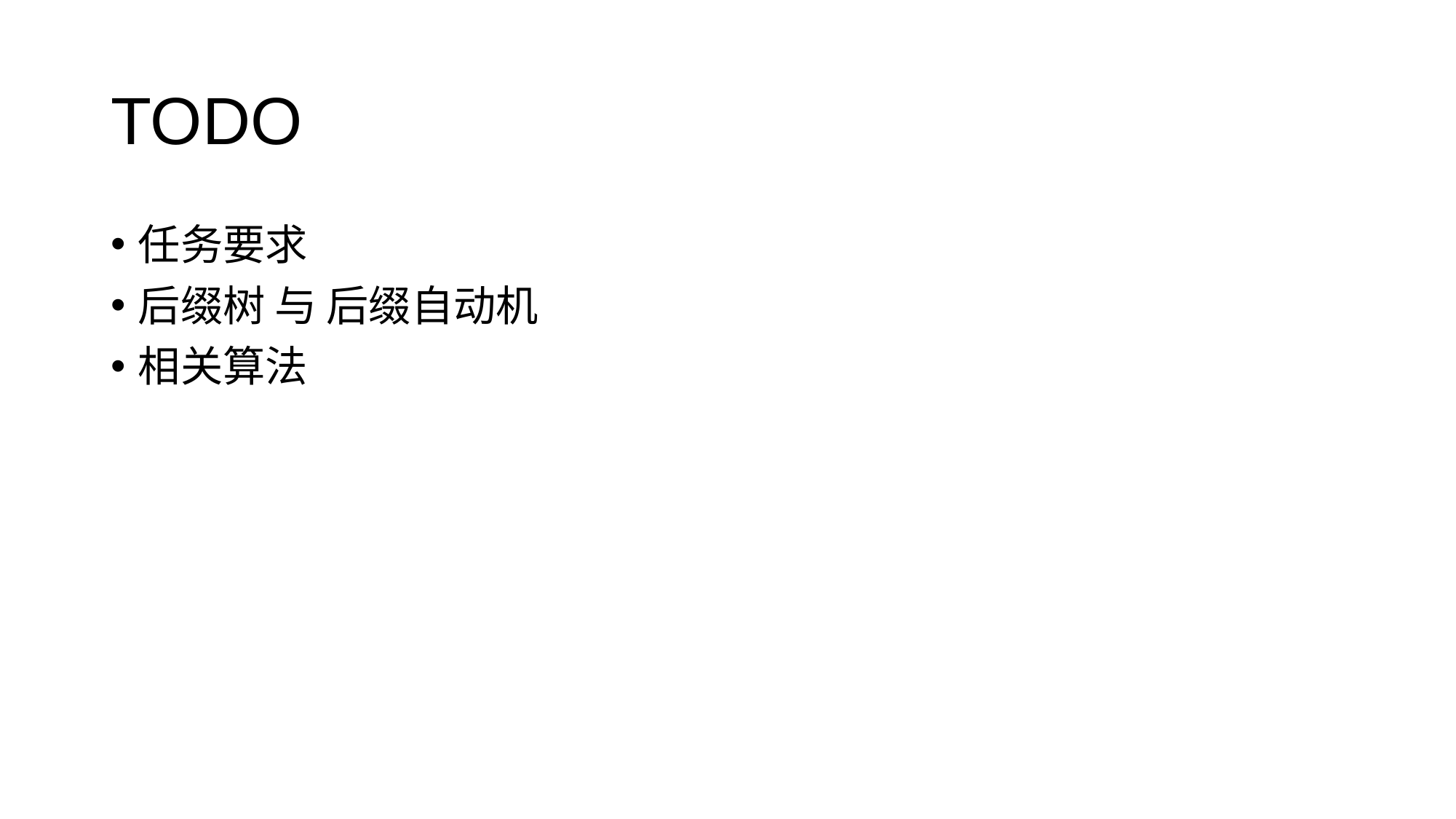

# TODO
任务要求
后缀树 与 后缀自动机
相关算法